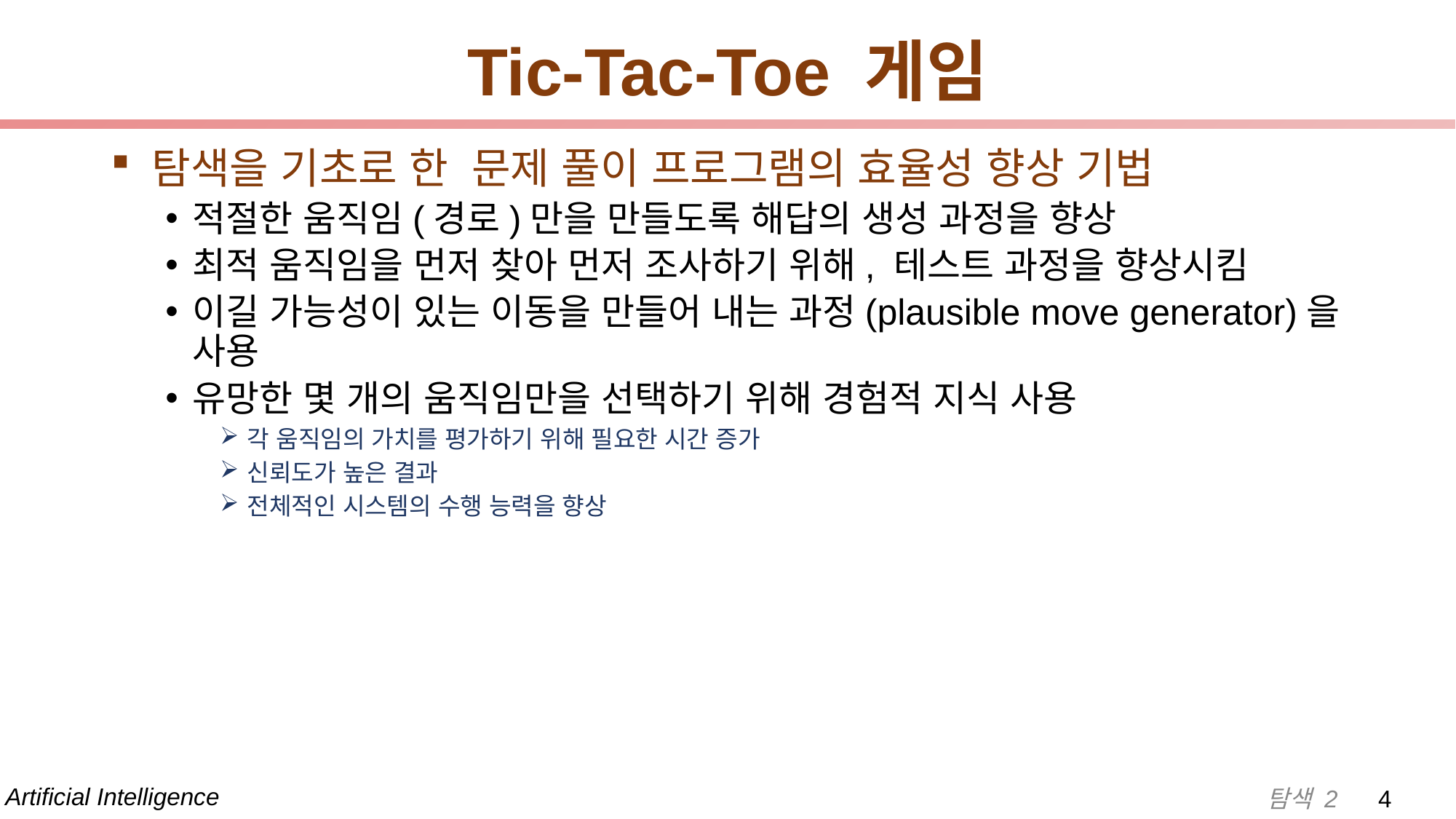

# Tic-Tac-Toe 게임
탐색을 기초로 한  문제 풀이 프로그램의 효율성 향상 기법
적절한 움직임(경로)만을 만들도록 해답의 생성 과정을 향상
최적 움직임을 먼저 찾아 먼저 조사하기 위해, 테스트 과정을 향상시킴
이길 가능성이 있는 이동을 만들어 내는 과정(plausible move generator)을 사용
유망한 몇 개의 움직임만을 선택하기 위해 경험적 지식 사용
각 움직임의 가치를 평가하기 위해 필요한 시간 증가
신뢰도가 높은 결과
전체적인 시스템의 수행 능력을 향상